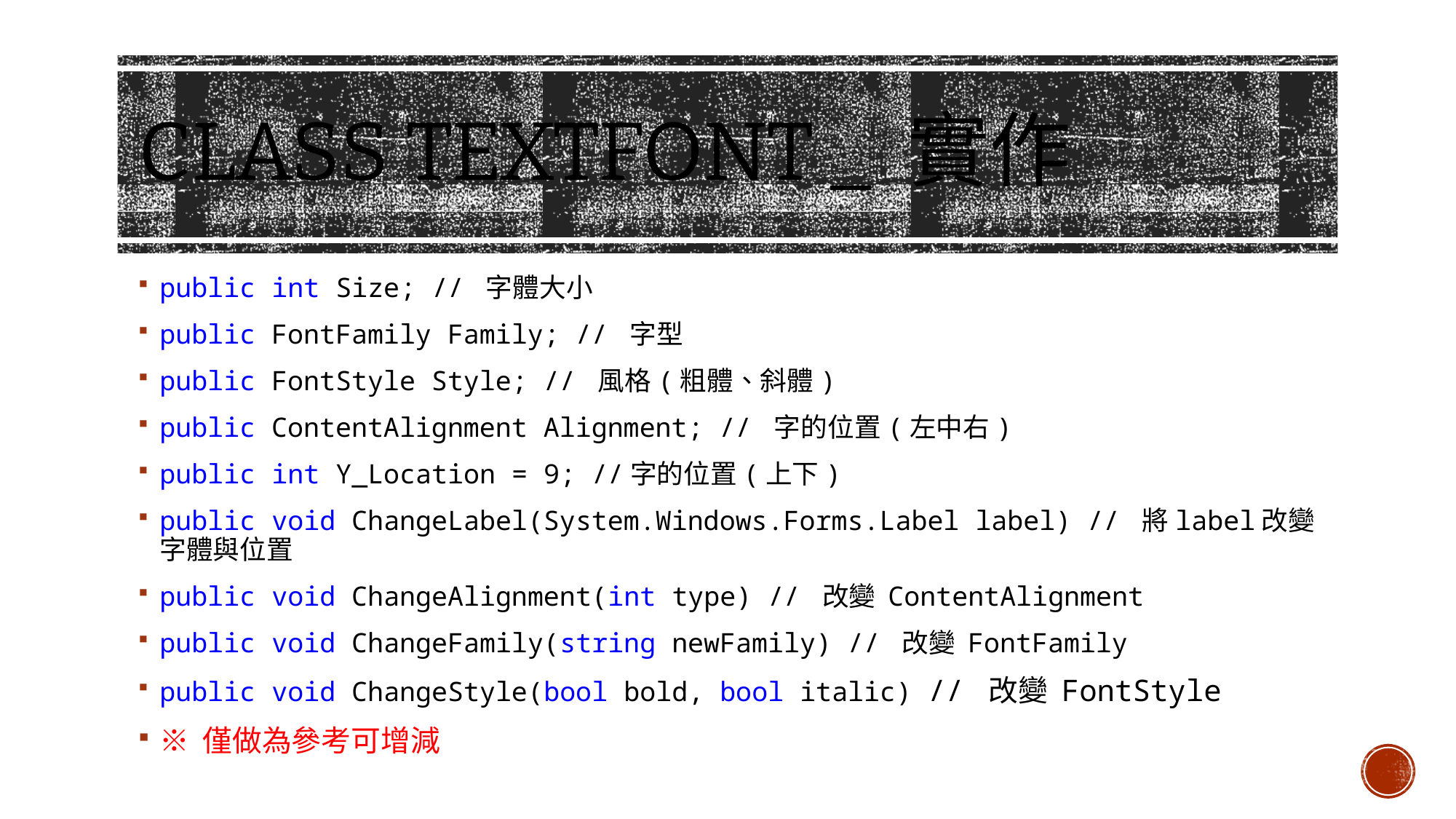

# Class TextFont _ 實作

public int Size; // 字體大小
public FontFamily Family; // 字型
public FontStyle Style; // 風格(粗體、斜體)
public ContentAlignment Alignment; // 字的位置(左中右)
public int Y_Location = 9; //字的位置(上下)
public void ChangeLabel(System.Windows.Forms.Label label) // 將label改變字體與位置
public void ChangeAlignment(int type) // 改變 ContentAlignment
public void ChangeFamily(string newFamily) // 改變 FontFamily
public void ChangeStyle(bool bold, bool italic) // 改變 FontStyle
※ 僅做為參考可增減